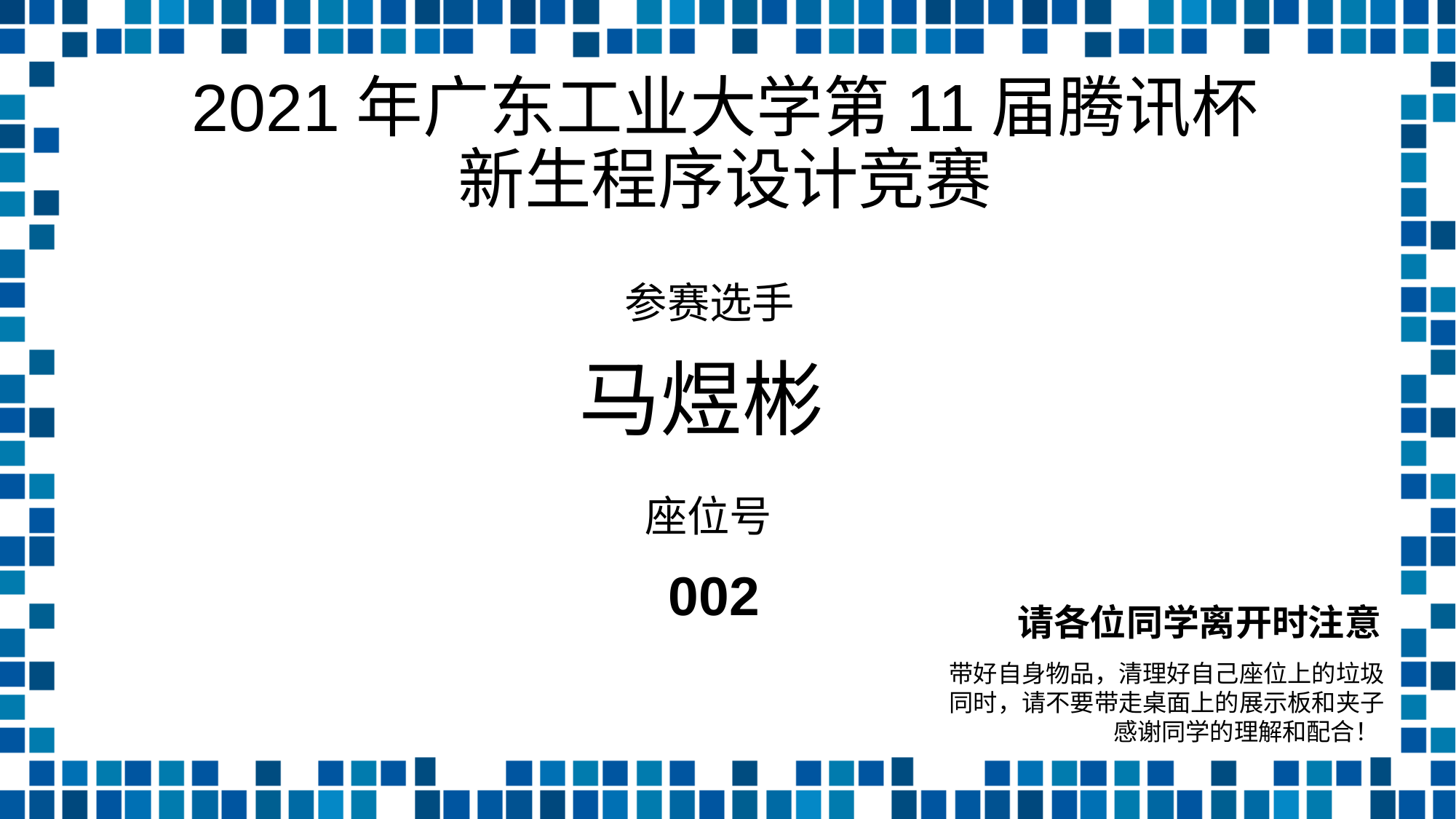

# 2021年广东工业大学第11届腾讯杯新生程序设计竞赛
参赛选手
马煜彬
座位号
002
请各位同学离开时注意
带好自身物品，清理好自己座位上的垃圾
同时，请不要带走桌面上的展示板和夹子
                             感谢同学的理解和配合！